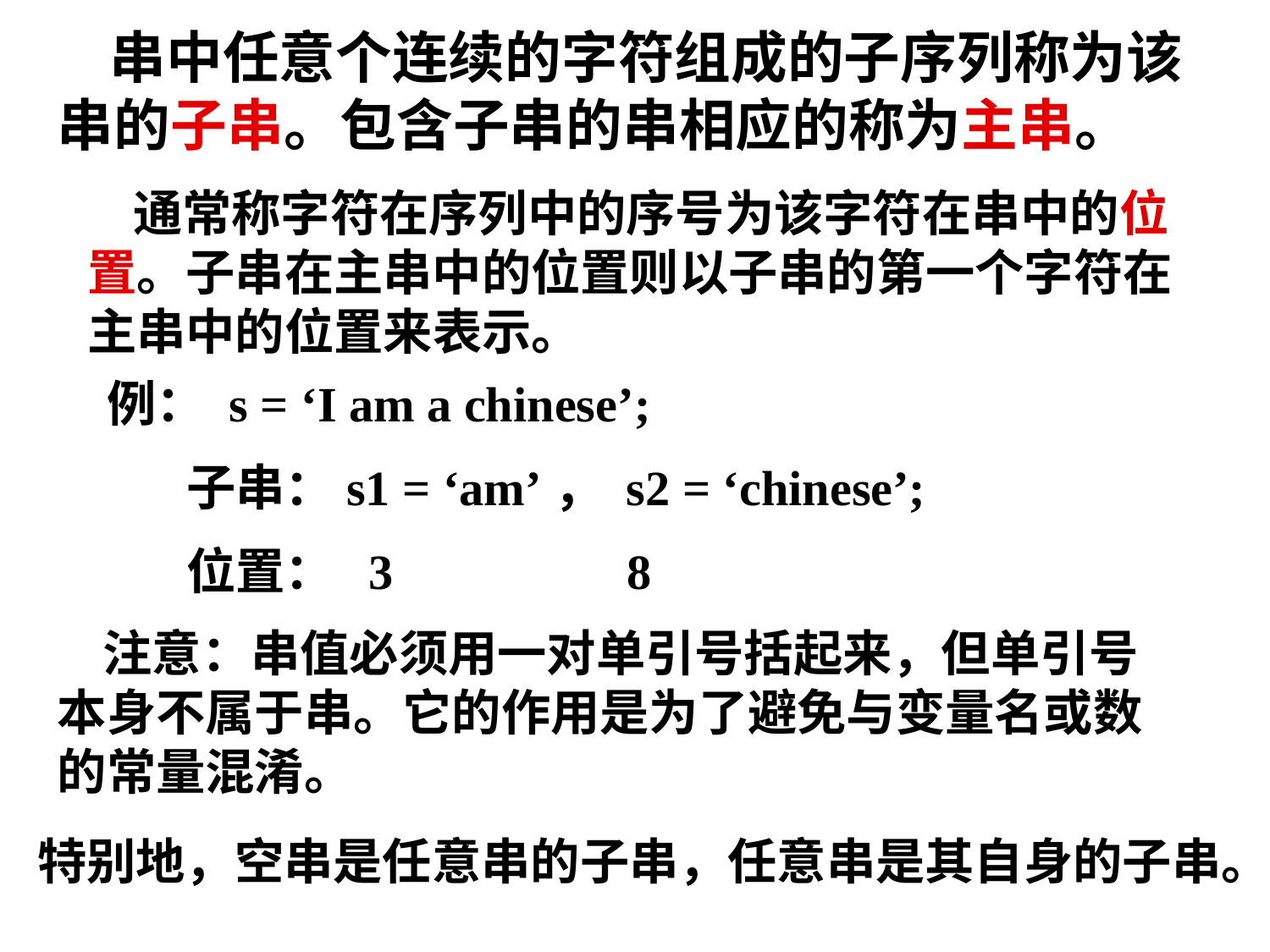

串中任意个连续的字符组成的子序列称为该串的子串。包含子串的串相应的称为主串。
   通常称字符在序列中的序号为该字符在串中的位置。子串在主串中的位置则以子串的第一个字符在主串中的位置来表示。
例： s = ‘I am a chinese’;
      子串：s1 = ‘am’， s2 = ‘chinese’;
      位置：  3                   8
   注意：串值必须用一对单引号括起来，但单引号本身不属于串。它的作用是为了避免与变量名或数的常量混淆。
特别地，空串是任意串的子串，任意串是其自身的子串。